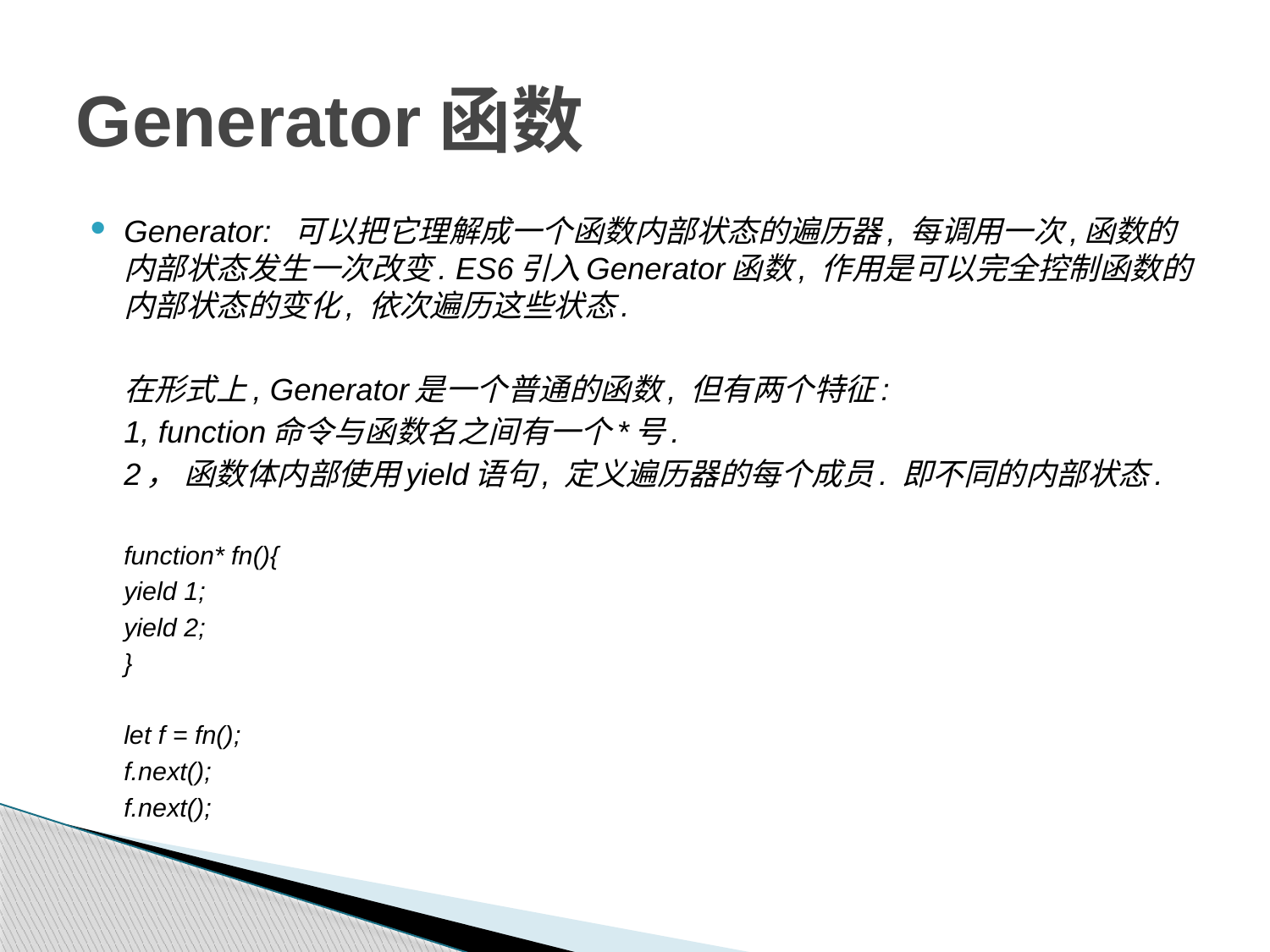

# Generator函数
Generator:  可以把它理解成一个函数内部状态的遍历器, 每调用一次,函数的内部状态发生一次改变. ES6引入Generator函数, 作用是可以完全控制函数的内部状态的变化, 依次遍历这些状态.

	在形式上, Generator是一个普通的函数, 但有两个特征:
	1, function命令与函数名之间有一个*号.
	2， 函数体内部使用yield语句, 定义遍历器的每个成员. 即不同的内部状态.

	function* fn(){
		yield 1;
		yield 2;
	}

	let f = fn();
	f.next();
	f.next();